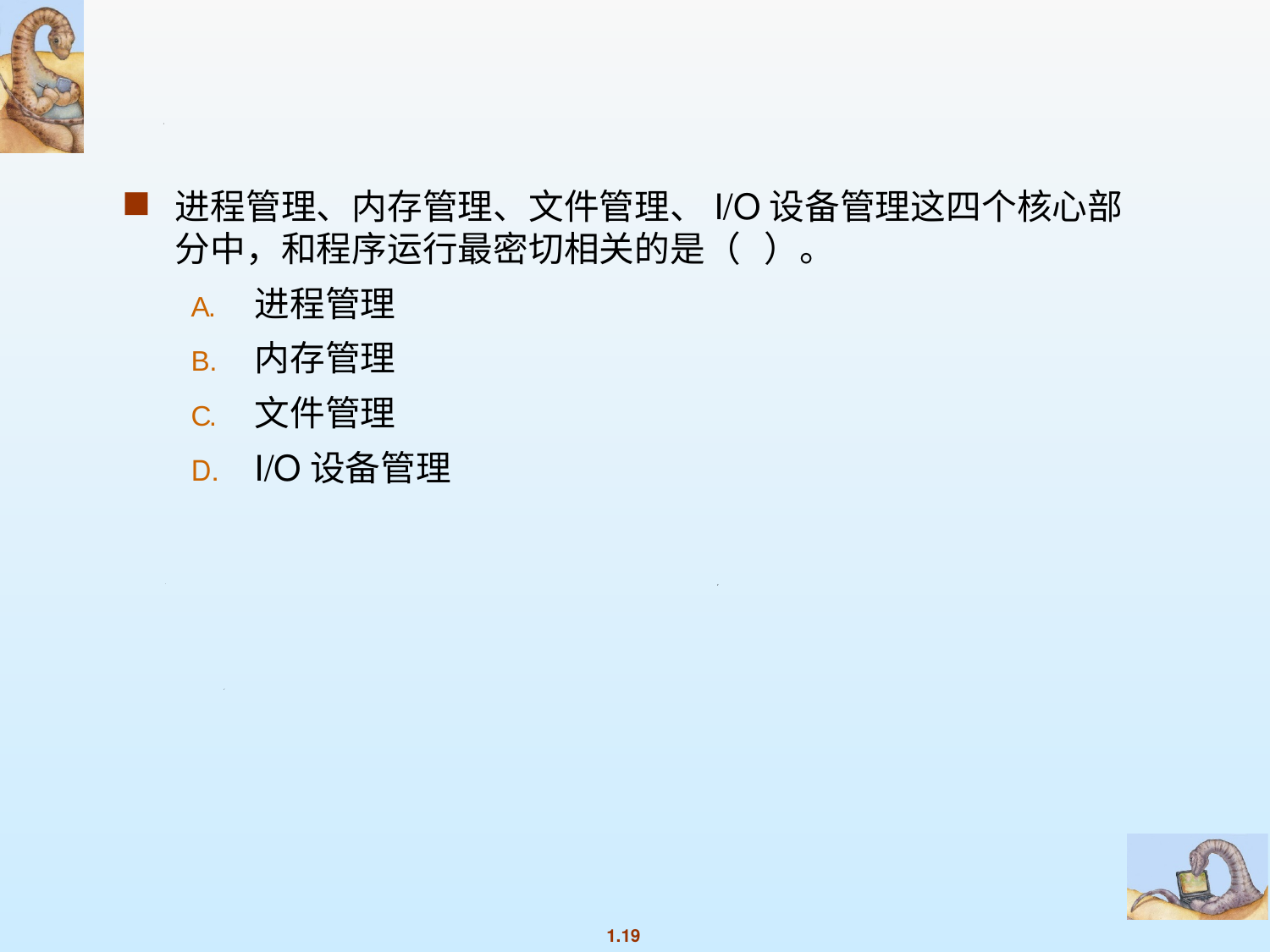

#
进程管理、内存管理、文件管理、I/O设备管理这四个核心部分中，和程序运行最密切相关的是（   ）。
进程管理
内存管理
文件管理
I/O设备管理